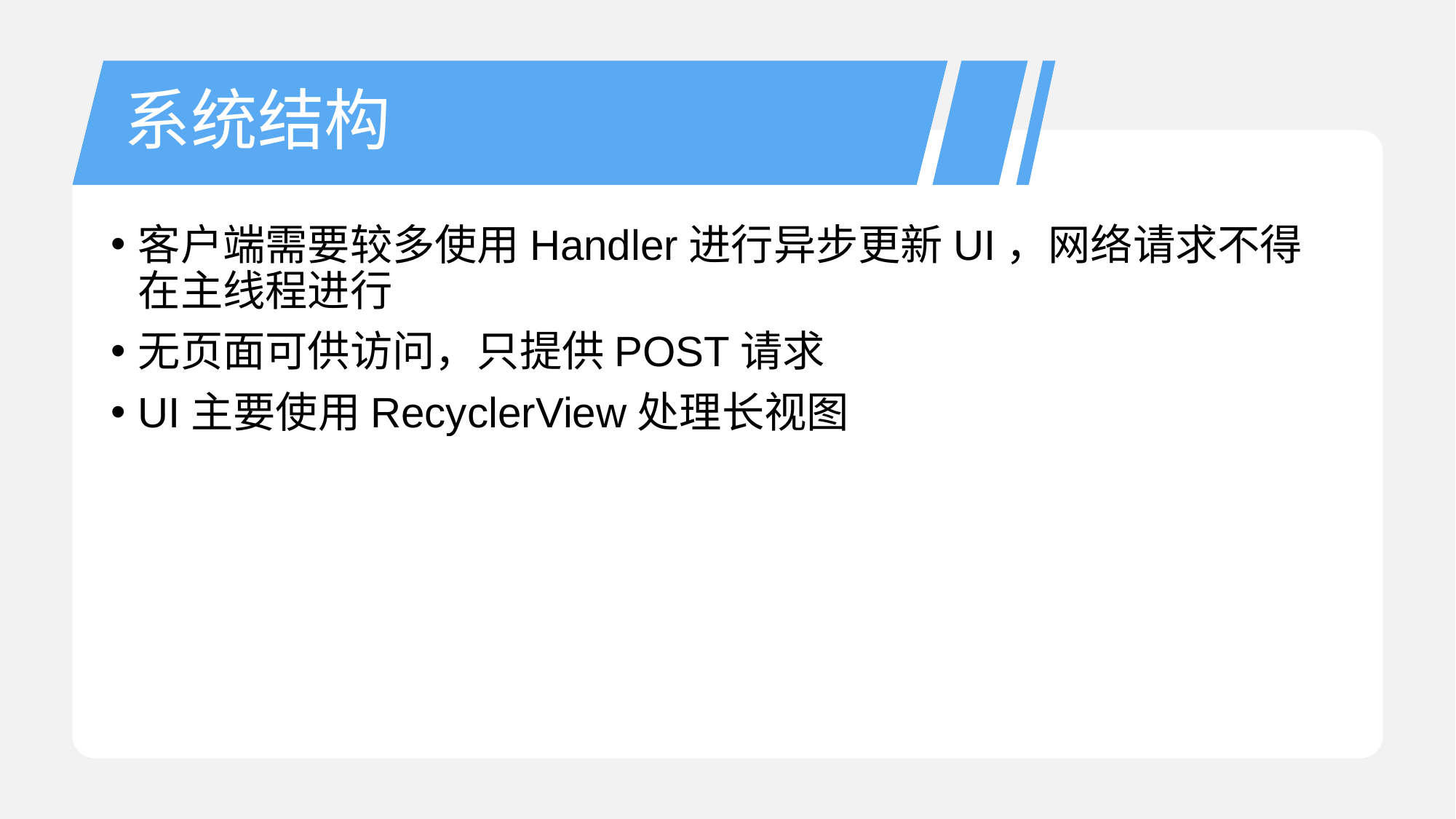

# 系统结构
客户端需要较多使用Handler进行异步更新UI，网络请求不得在主线程进行
无页面可供访问，只提供POST请求
UI主要使用RecyclerView处理长视图